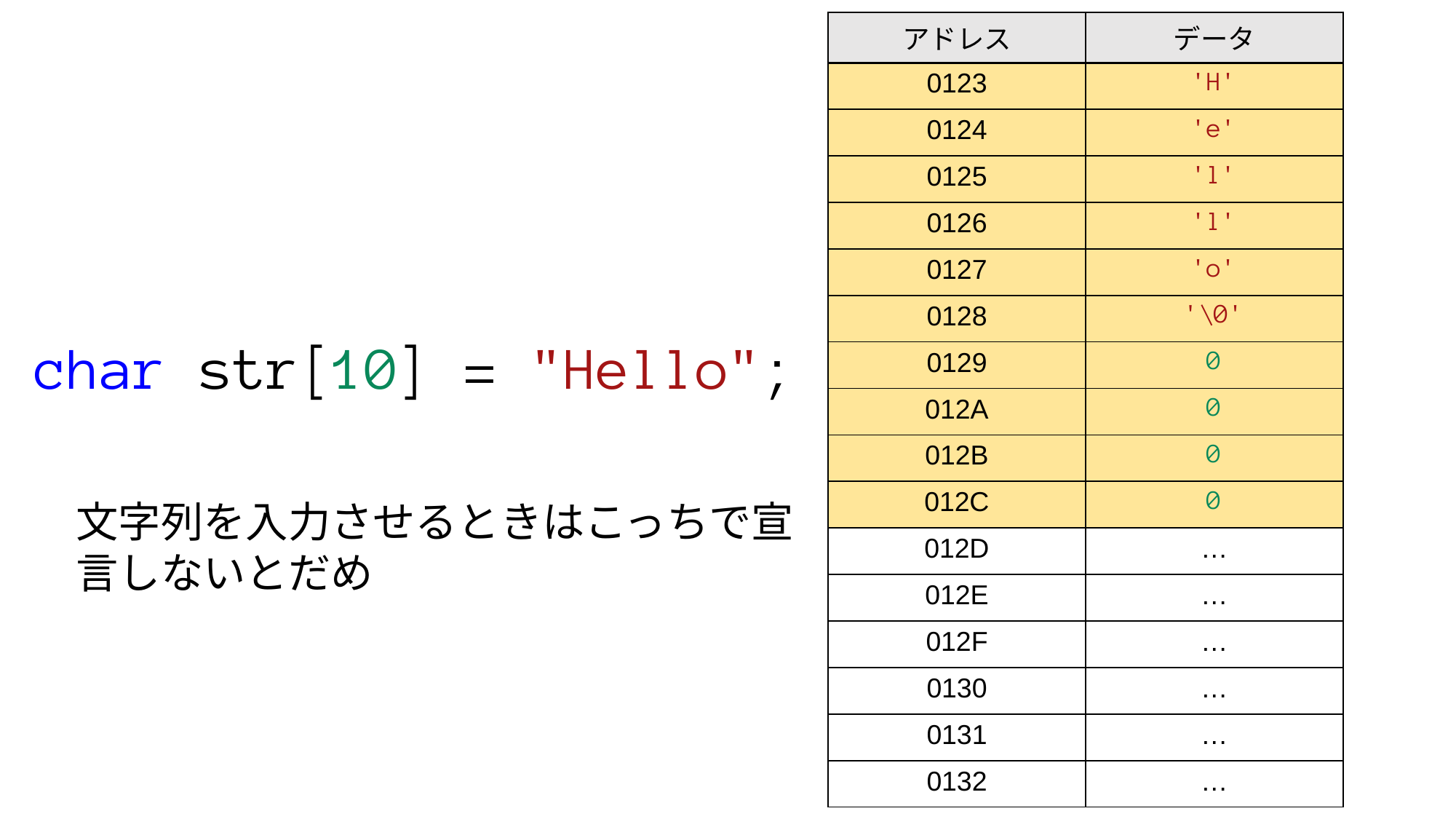

| アドレス | データ |
| --- | --- |
| 0123 | 'H' |
| 0124 | 'e' |
| 0125 | 'l' |
| 0126 | 'l' |
| 0127 | 'o' |
| 0128 | '\0' |
| 0129 | 0 |
| 012A | 0 |
| 012B | 0 |
| 012C | 0 |
| 012D | … |
| 012E | … |
| 012F | … |
| 0130 | … |
| 0131 | … |
| 0132 | … |
char str[10] = "Hello";
文字列を入力させるときはこっちで宣言しないとだめ